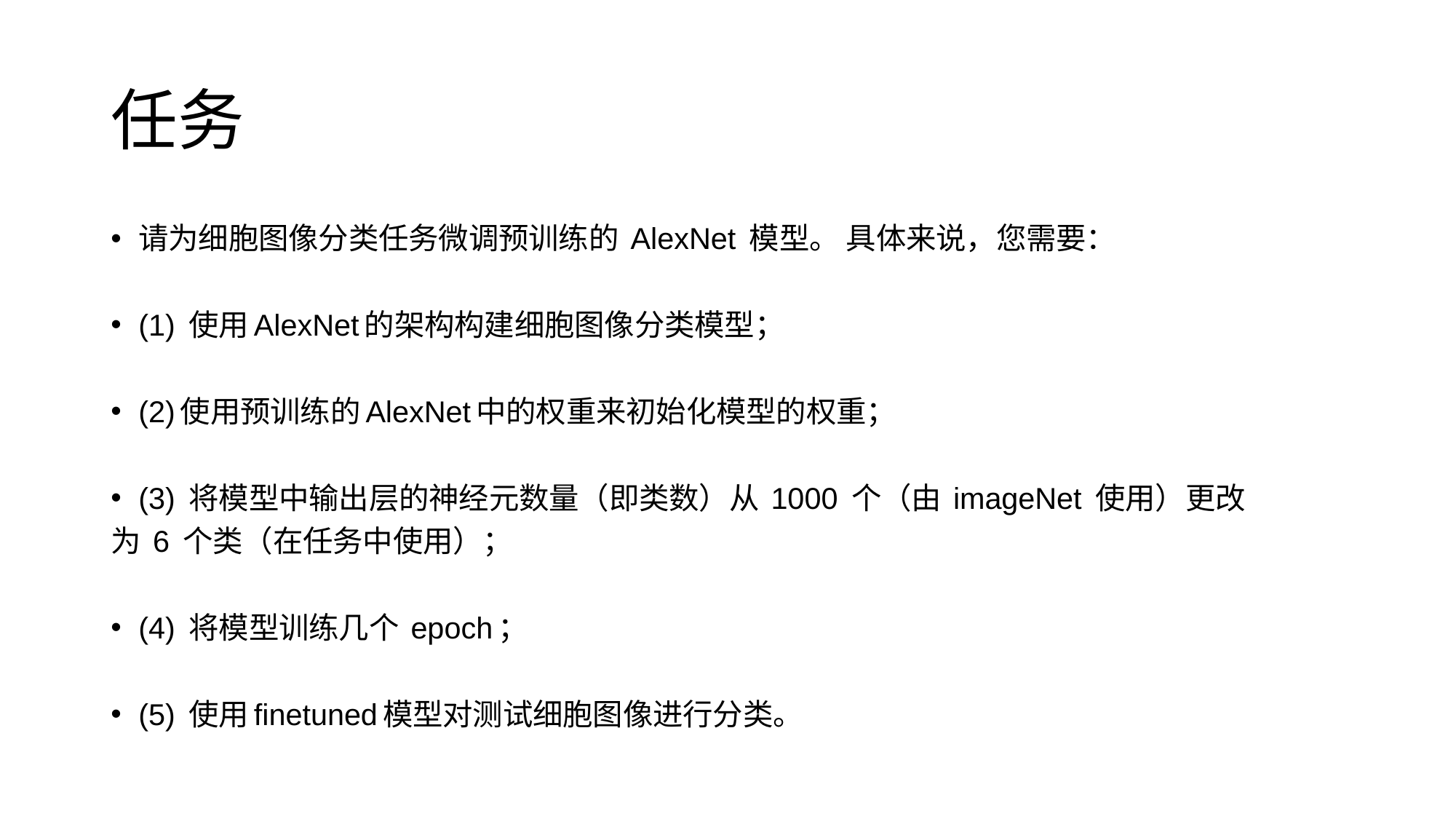

# 任务
请为细胞图像分类任务微调预训练的 AlexNet 模型。 具体来说，您需要：

(1) 使用AlexNet的架构构建细胞图像分类模型；

(2)使用预训练的AlexNet中的权重来初始化模型的权重；

(3) 将模型中输出层的神经元数量（即类数）从 1000 个（由 imageNet 使用）更改
为 6 个类（在任务中使用）；

(4) 将模型训练几个 epoch；

(5) 使用finetuned模型对测试细胞图像进行分类。